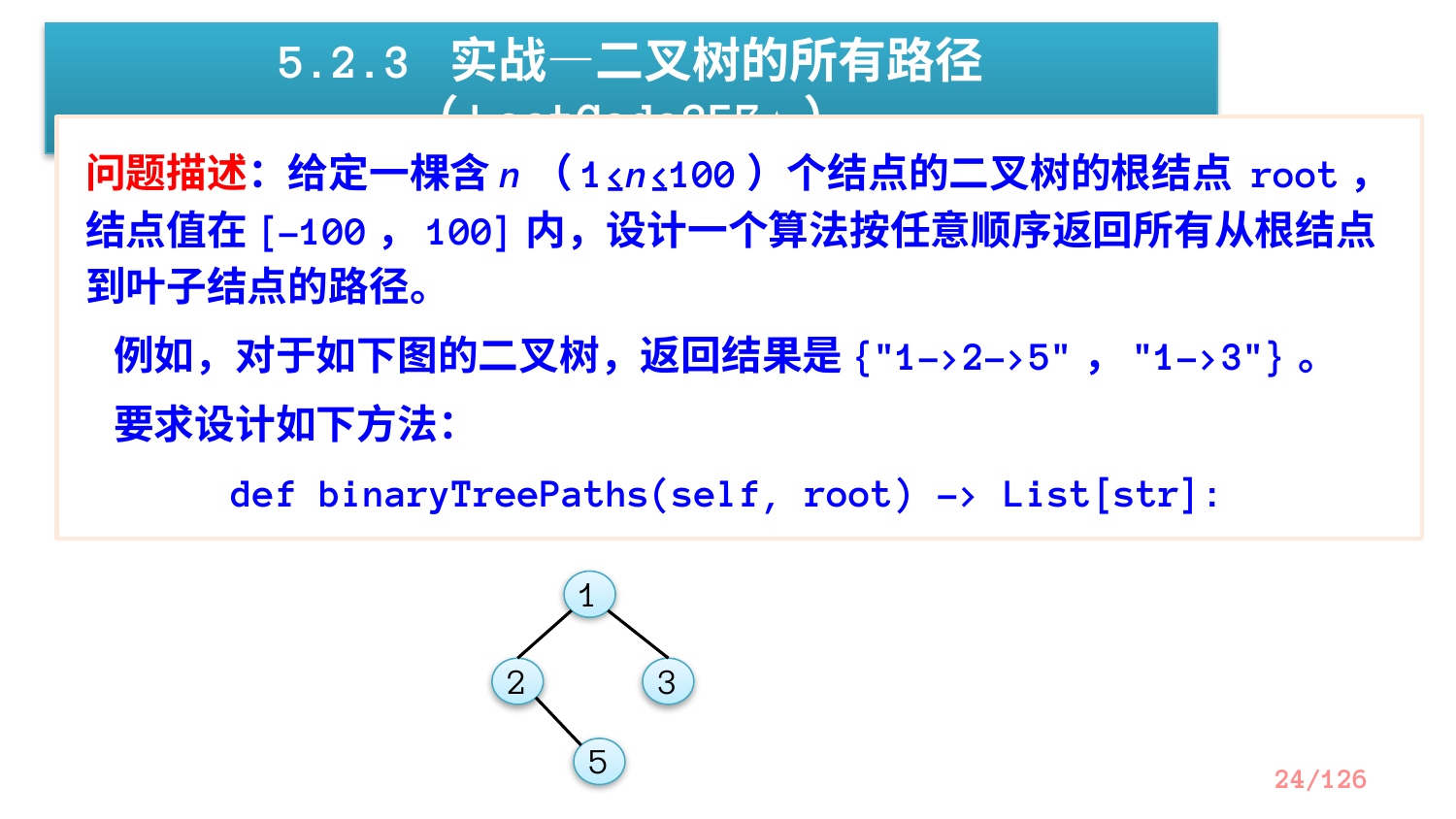

5.2.3 实战—二叉树的所有路径（LeetCode257★）
问题描述：给定一棵含n（1≤n≤100）个结点的二叉树的根结点 root，结点值在[-100，100]内，设计一个算法按任意顺序返回所有从根结点到叶子结点的路径。
  例如，对于如下图的二叉树，返回结果是{"1->2->5"，"1->3"}。
  要求设计如下方法：
	def binaryTreePaths(self, root) -> List[str]:
1

2
3

5
24/126